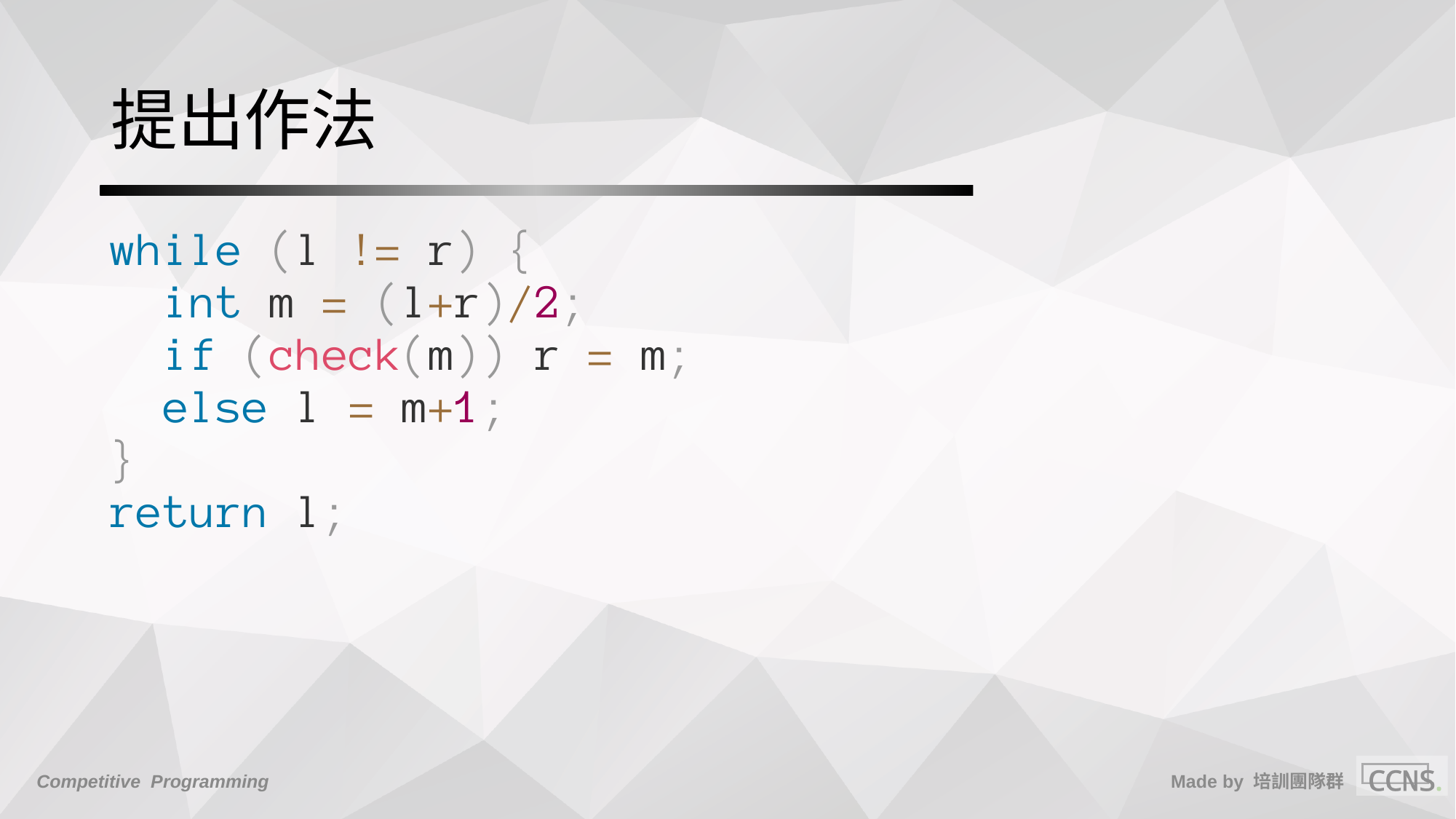

# 提出作法
while (l != r) {
  int m = (l+r)/2;
  if (check(m)) r = m;
  else l = m+1;
}
return l;